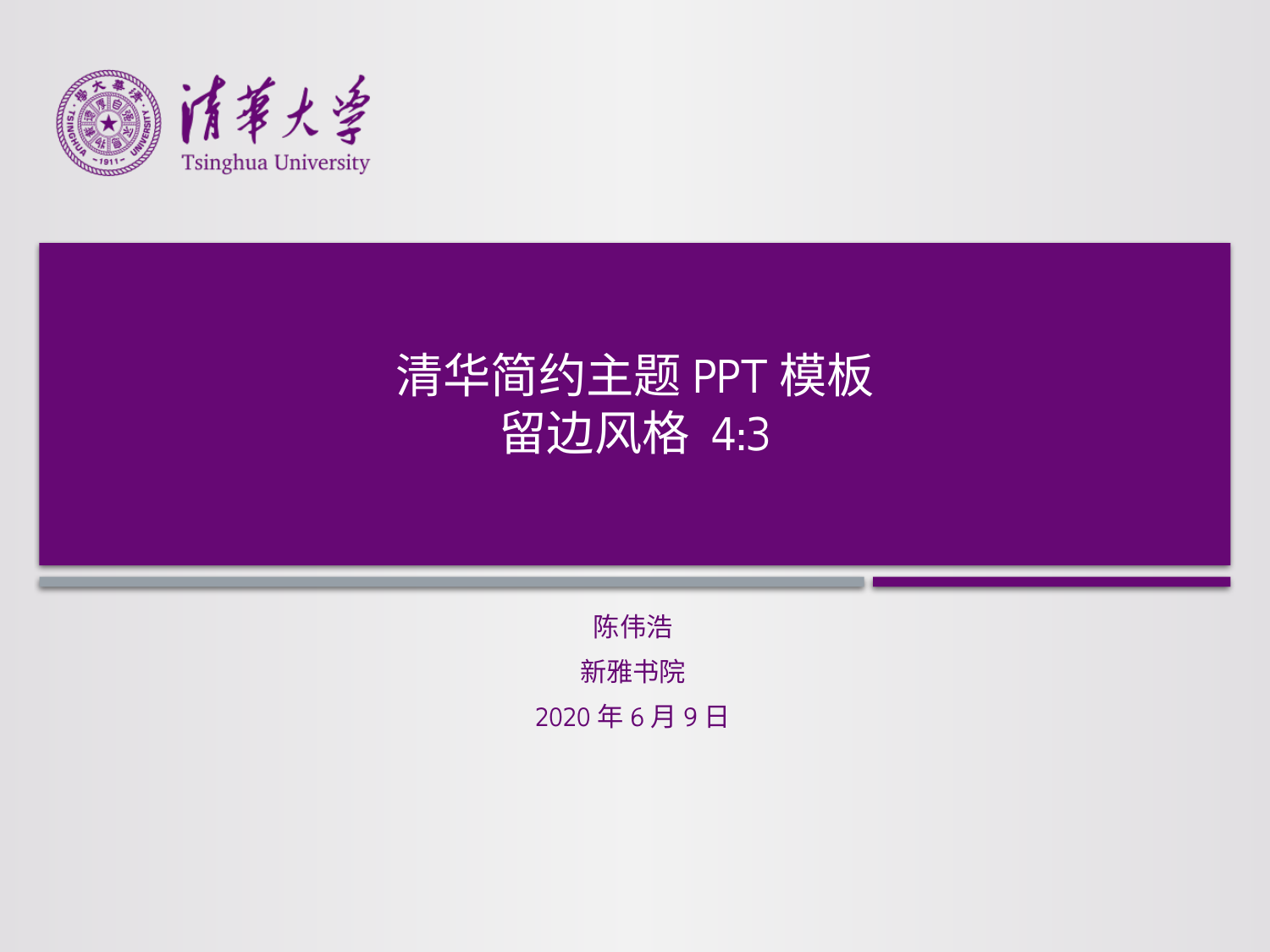

# 清华简约主题PPT模板 留边风格 4:3
陈伟浩
新雅书院
2020年6月9日